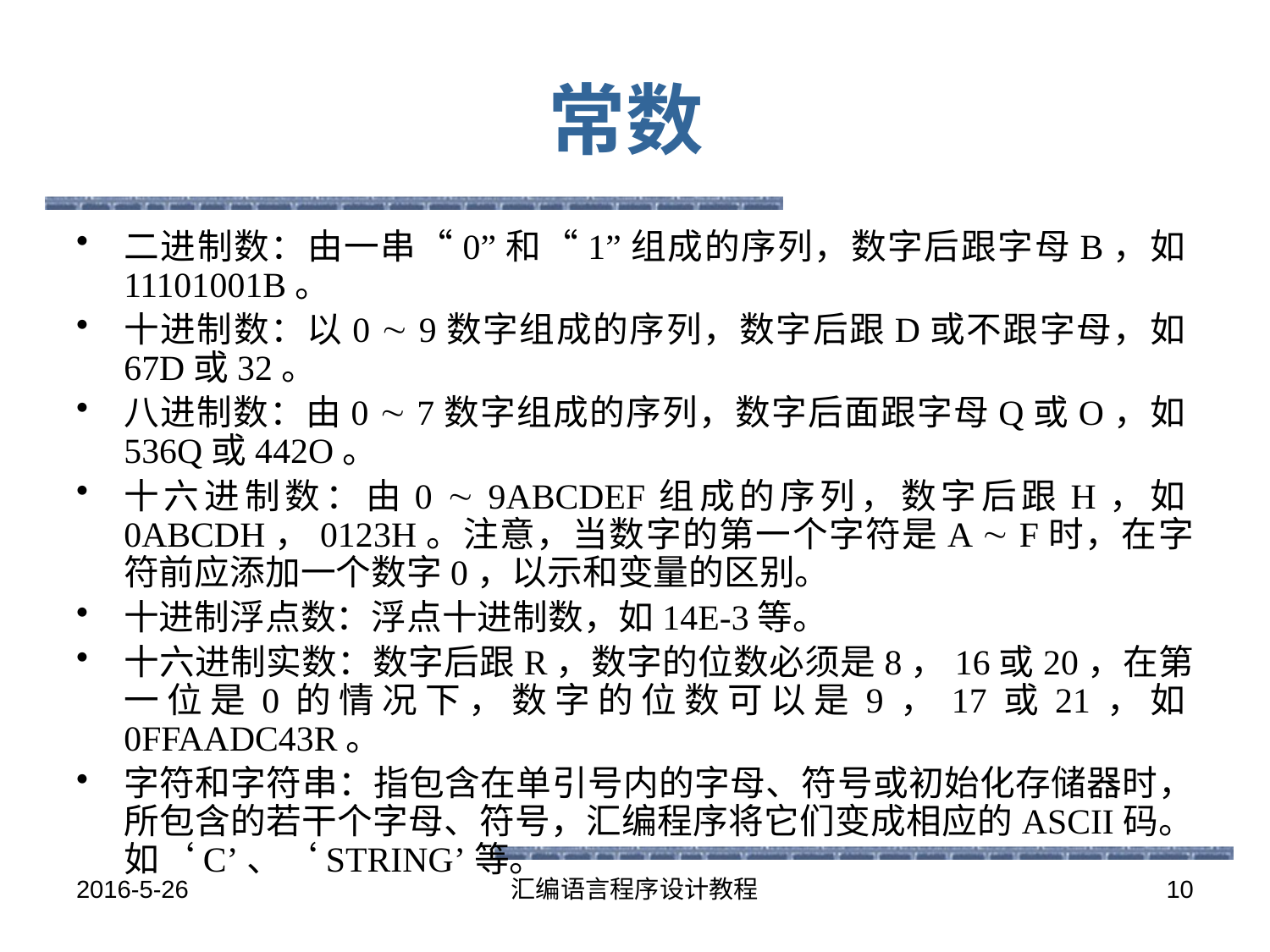

# 常数
二进制数：由一串“0”和“1”组成的序列，数字后跟字母B，如11101001B。
十进制数：以0 ∼ 9数字组成的序列，数字后跟D或不跟字母，如67D或32。
八进制数：由0 ∼ 7数字组成的序列，数字后面跟字母Q或O，如536Q或442O。
十六进制数：由0 ∼ 9ABCDEF组成的序列，数字后跟H，如0ABCDH，0123H。注意，当数字的第一个字符是A ∼ F时，在字符前应添加一个数字0，以示和变量的区别。
十进制浮点数：浮点十进制数，如14E-3等。
十六进制实数：数字后跟R，数字的位数必须是8，16或20，在第一位是0的情况下，数字的位数可以是9，17或21，如0FFAADC43R。
字符和字符串：指包含在单引号内的字母、符号或初始化存储器时，所包含的若干个字母、符号，汇编程序将它们变成相应的ASCII码。如‘C’、‘STRING’等。
2016-5-26
汇编语言程序设计教程
10